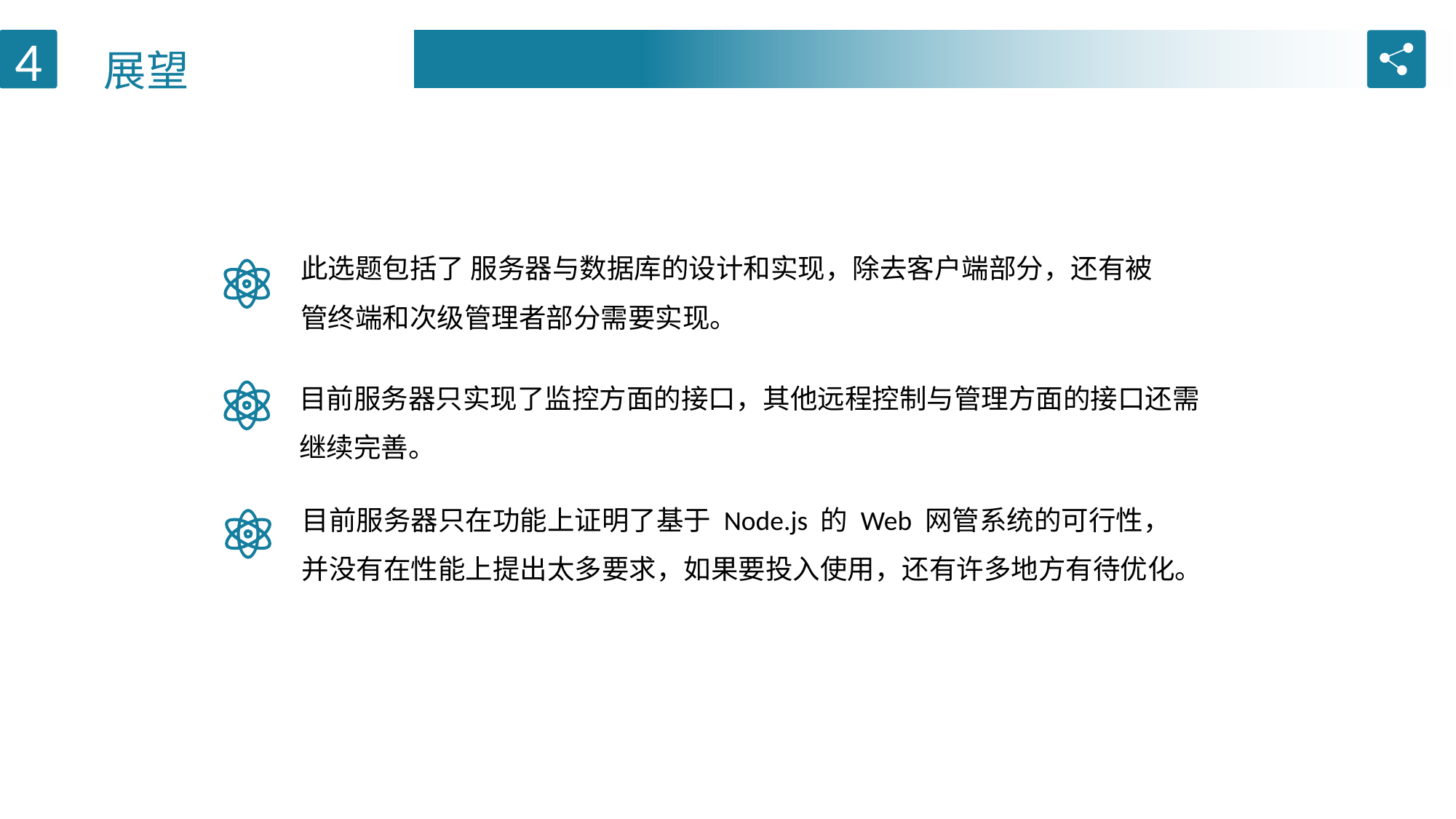

展望
4

此选题包括了 服务器与数据库的设计和实现，除去客户端部分，还有被管终端和次级管理者部分需要实现。

目前服务器只实现了监控方面的接口，其他远程控制与管理方面的接口还需继续完善。

目前服务器只在功能上证明了基于 Node.js 的 Web 网管系统的可行性， 并没有在性能上提出太多要求，如果要投入使用，还有许多地方有待优化。